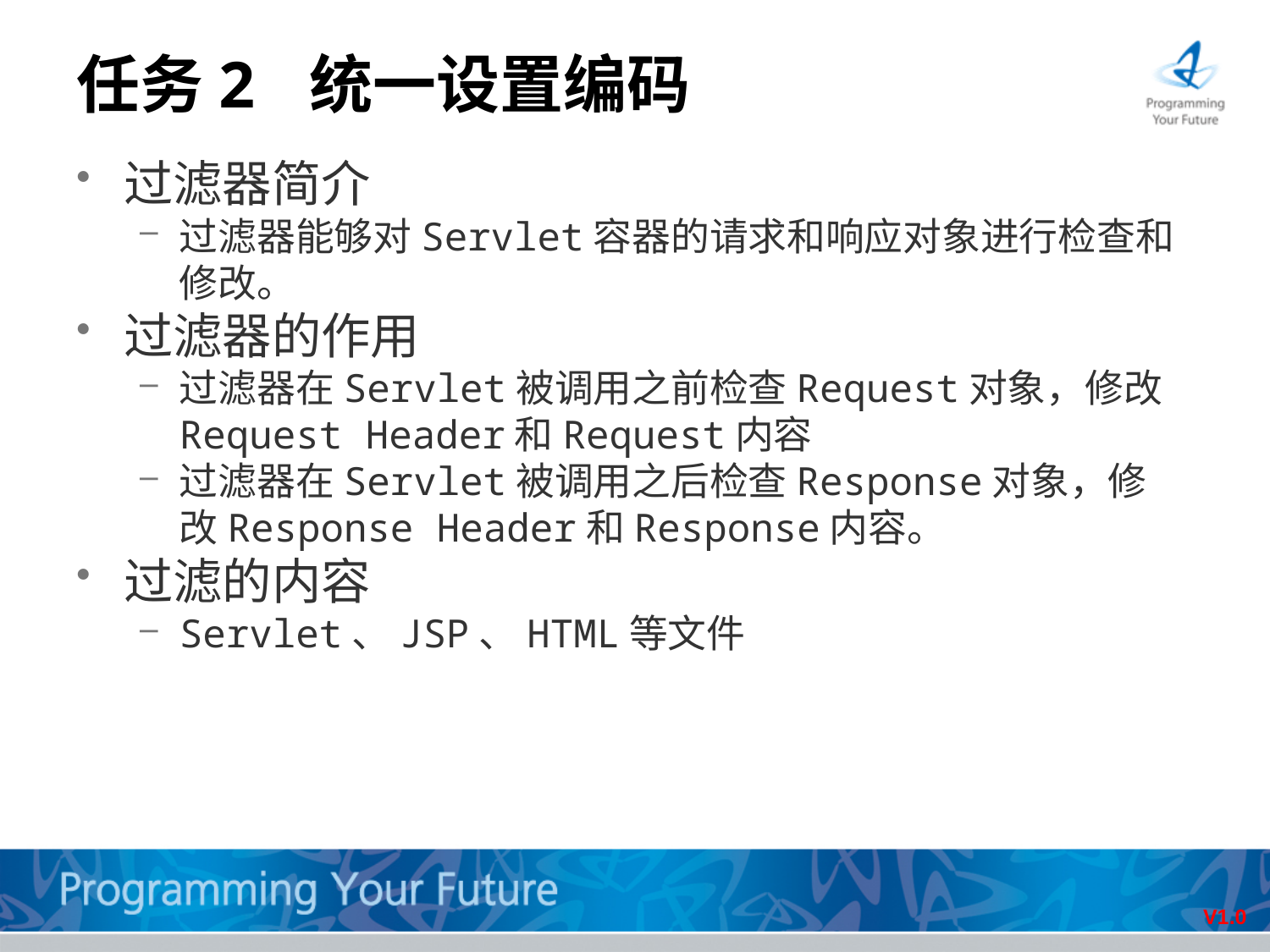

# 任务2 统一设置编码
过滤器简介
过滤器能够对Servlet容器的请求和响应对象进行检查和修改。
过滤器的作用
过滤器在Servlet被调用之前检查Request对象，修改Request Header和Request内容
过滤器在Servlet被调用之后检查Response对象，修改Response Header和Response内容。
过滤的内容
Servlet、JSP、HTML等文件